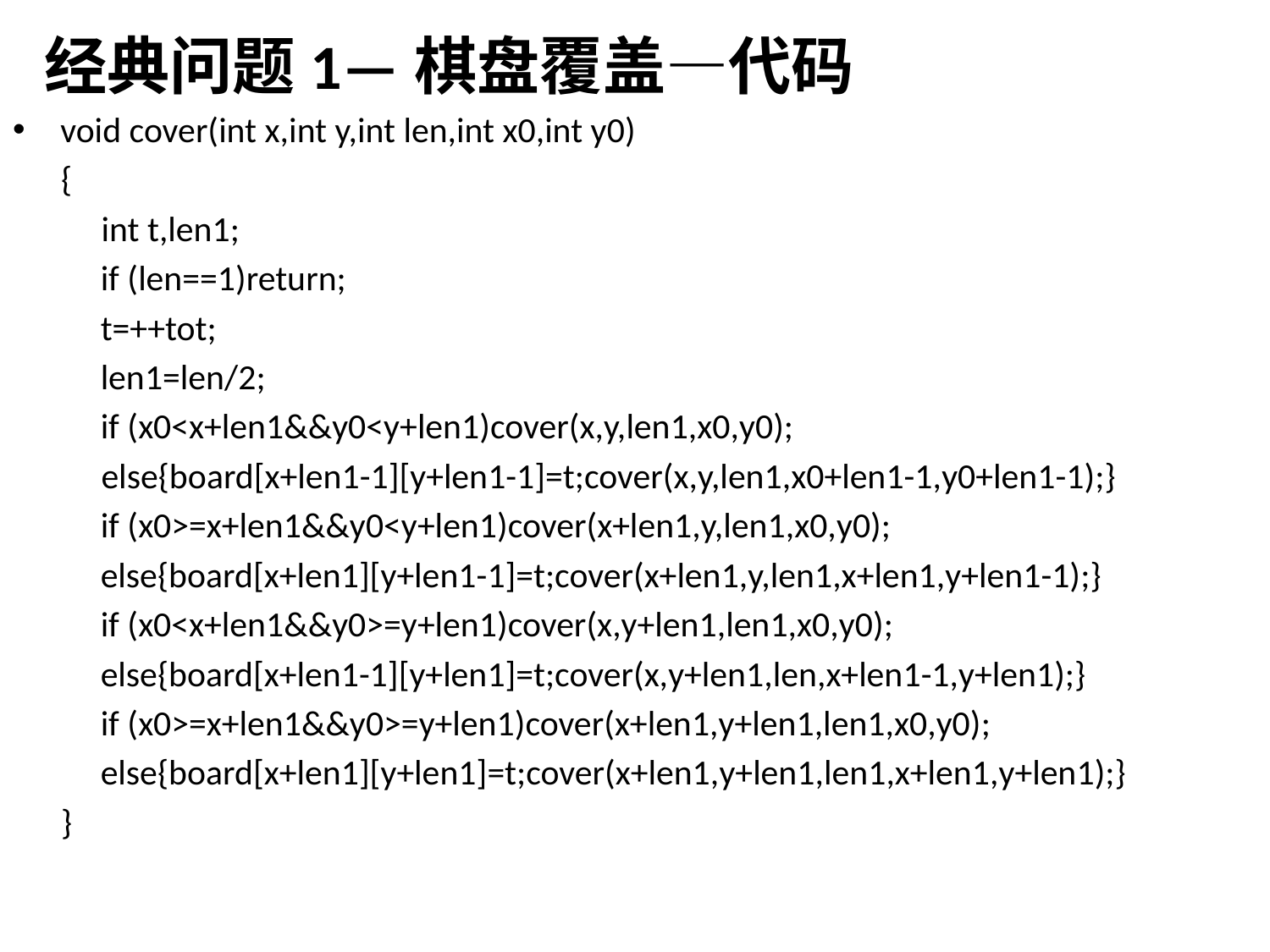

# 经典问题1—棋盘覆盖—代码
void cover(int x,int y,int len,int x0,int y0)
      {
           int t,len1;
	     if (len==1)return;
	     t=++tot;
	     len1=len/2;
	     if (x0<x+len1&&y0<y+len1)cover(x,y,len1,x0,y0);
           else{board[x+len1-1][y+len1-1]=t;cover(x,y,len1,x0+len1-1,y0+len1-1);}
	     if (x0>=x+len1&&y0<y+len1)cover(x+len1,y,len1,x0,y0);
	     else{board[x+len1][y+len1-1]=t;cover(x+len1,y,len1,x+len1,y+len1-1);}
	     if (x0<x+len1&&y0>=y+len1)cover(x,y+len1,len1,x0,y0);
	     else{board[x+len1-1][y+len1]=t;cover(x,y+len1,len,x+len1-1,y+len1);}
	     if (x0>=x+len1&&y0>=y+len1)cover(x+len1,y+len1,len1,x0,y0);
	     else{board[x+len1][y+len1]=t;cover(x+len1,y+len1,len1,x+len1,y+len1);}
      }
9